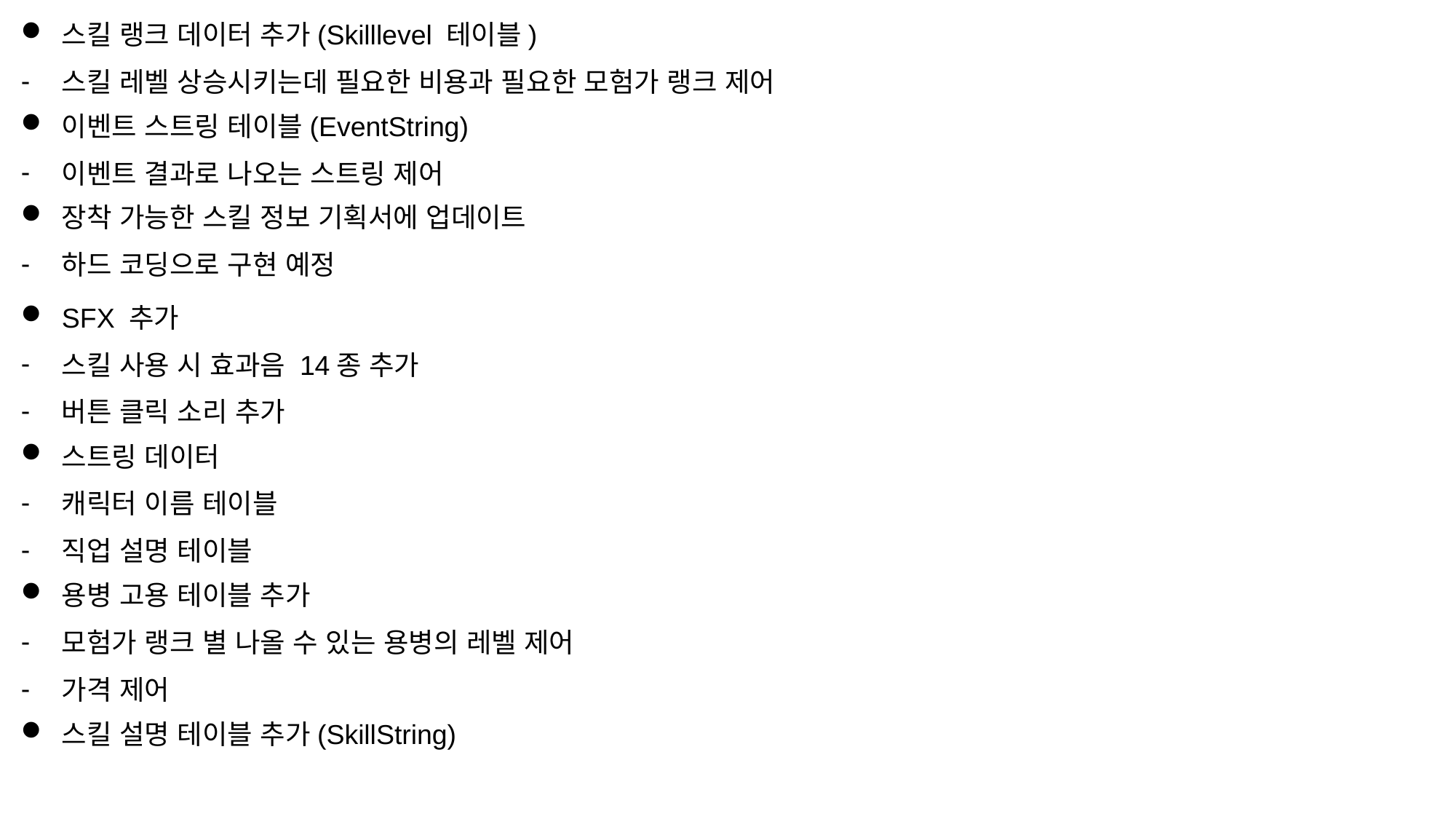

스킬 랭크 데이터 추가(Skilllevel 테이블)
스킬 레벨 상승시키는데 필요한 비용과 필요한 모험가 랭크 제어
이벤트 스트링 테이블(EventString)
이벤트 결과로 나오는 스트링 제어
장착 가능한 스킬 정보 기획서에 업데이트
하드 코딩으로 구현 예정
SFX 추가
스킬 사용 시 효과음 14종 추가
버튼 클릭 소리 추가
스트링 데이터
캐릭터 이름 테이블
직업 설명 테이블
용병 고용 테이블 추가
모험가 랭크 별 나올 수 있는 용병의 레벨 제어
가격 제어
스킬 설명 테이블 추가(SkillString)